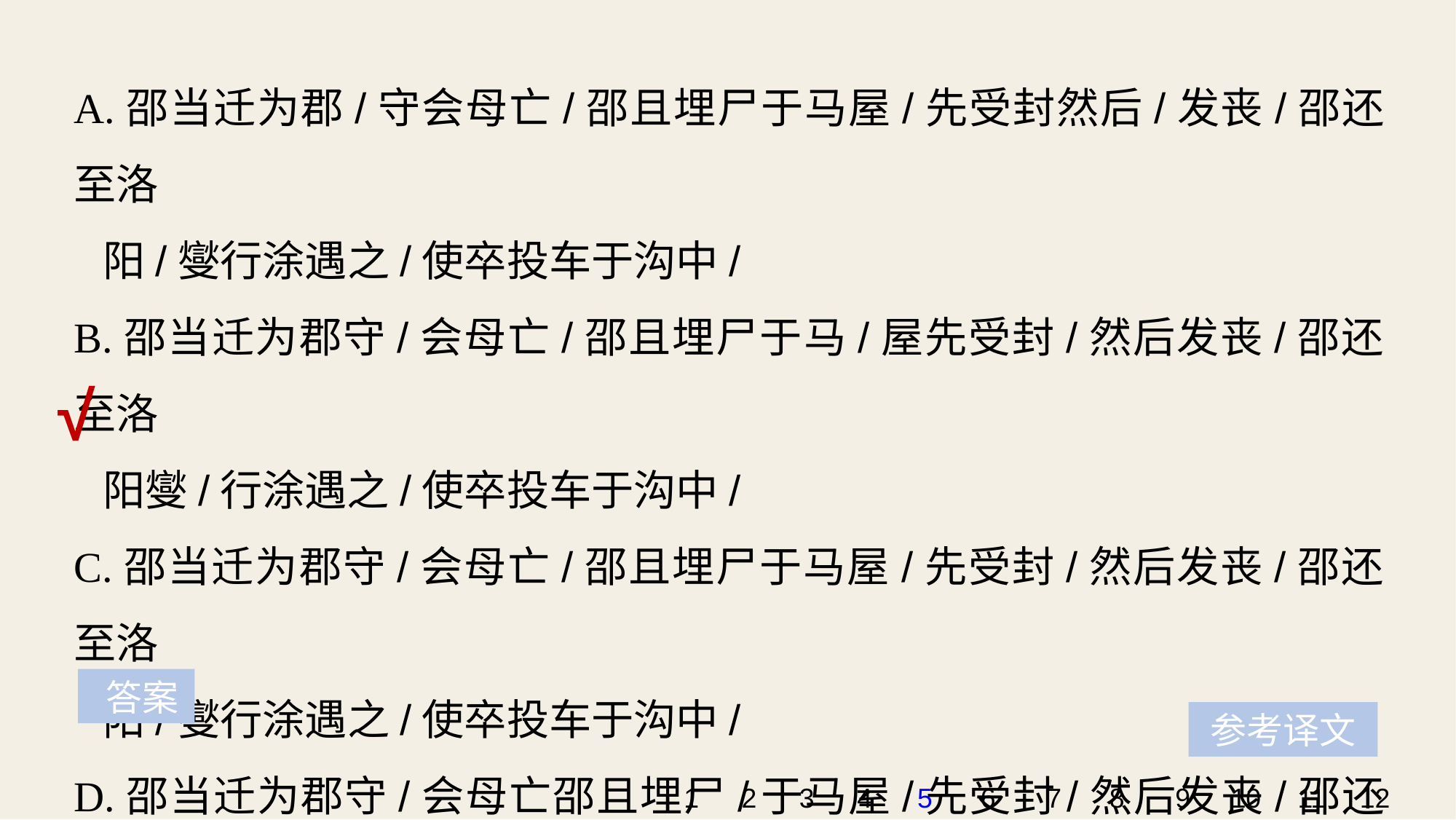

A.邵当迁为郡/守会母亡/邵且埋尸于马屋/先受封然后/发丧/邵还至洛
  阳/燮行涂遇之/使卒投车于沟中/
B.邵当迁为郡守/会母亡/邵且埋尸于马/屋先受封/然后发丧/邵还至洛
  阳燮/行涂遇之/使卒投车于沟中/
C.邵当迁为郡守/会母亡/邵且埋尸于马屋/先受封/然后发丧/邵还至洛
  阳/燮行涂遇之/使卒投车于沟中/
D.邵当迁为郡守/会母亡邵且埋尸/于马屋/先受封/然后发丧/邵还至洛
  阳/燮行涂遇之使/卒投车于沟中/
√
 答案
参考译文
1
2
3
4
5
6
7
8
9
10
11
12